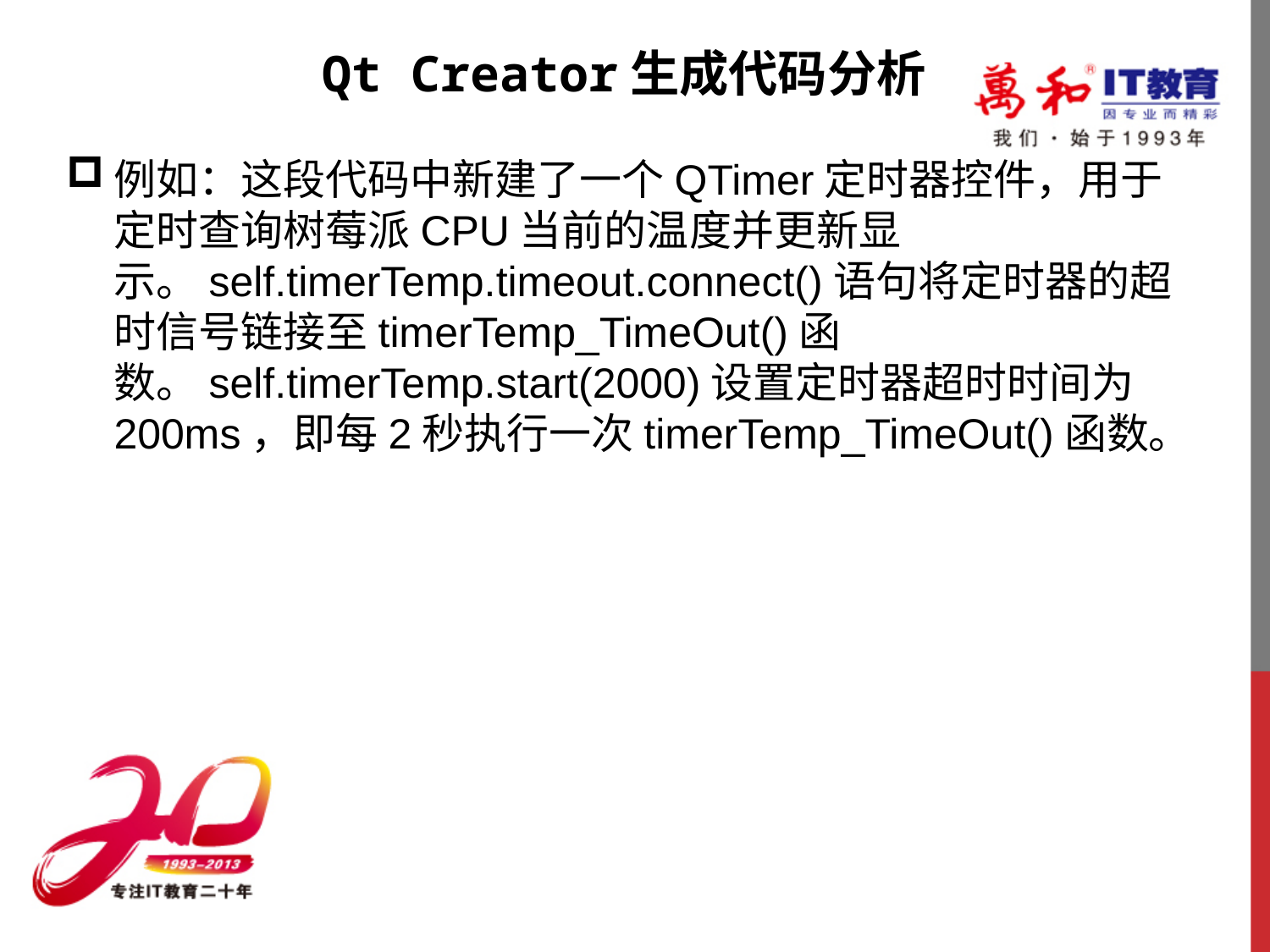

Qt Creator生成代码分析
例如：这段代码中新建了一个QTimer定时器控件，用于定时查询树莓派CPU当前的温度并更新显示。self.timerTemp.timeout.connect()语句将定时器的超时信号链接至timerTemp_TimeOut()函数。self.timerTemp.start(2000)设置定时器超时时间为200ms，即每2秒执行一次timerTemp_TimeOut()函数。